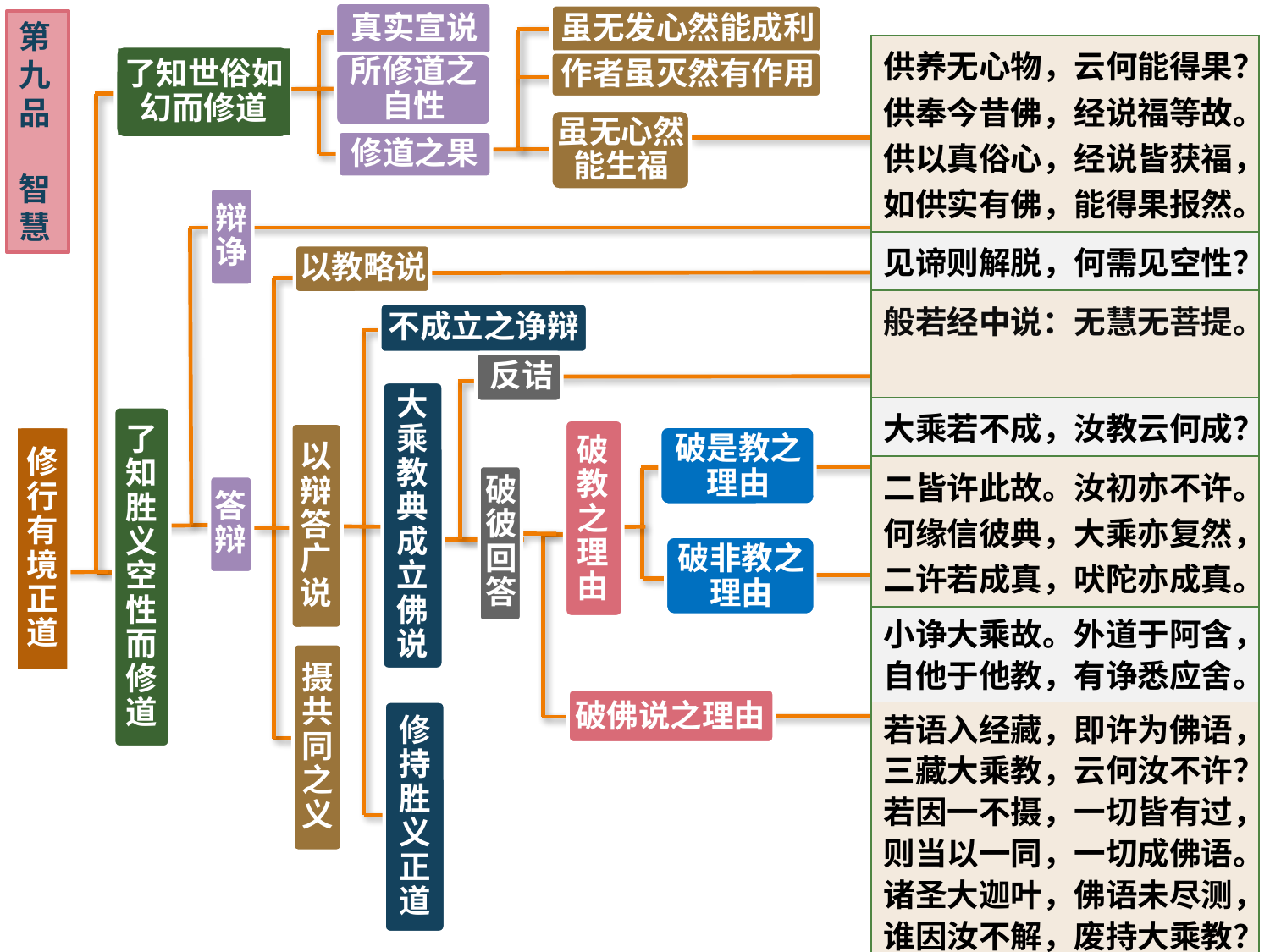

真实宣说

虽无发心然能成利
第九品

智慧
| 供养无心物，云何能得果？供奉今昔佛，经说福等故。供以真俗心，经说皆获福，如供实有佛，能得果报然。 |
| --- |
| 见谛则解脱，何需见空性？ |
| 般若经中说：无慧无菩提。 |
|  |
| 大乘若不成，汝教云何成？ |
| 二皆许此故。汝初亦不许。何缘信彼典，大乘亦复然，二许若成真，吠陀亦成真。 |
| 小诤大乘故。外道于阿含，自他于他教，有诤悉应舍。 |
| 若语入经藏，即许为佛语，三藏大乘教，云何汝不许？若因一不摄，一切皆有过，则当以一同，一切成佛语。诸圣大迦叶，佛语未尽测，谁因汝不解，废持大乘教？ |

了知世俗如幻而修道

作者虽灭然有作用

所修道之自性

虽无心然能生福

修道之果
辩诤

以教略说

不成立之诤辩

反诘

大乘教典成立佛说

了知胜义空性而修道

破教之理由

以辩答广说

破是教之理由

修行有境正道

破彼回答
答辩

破非教之理由

摄共同之义

破佛说之理由

修持胜义正道